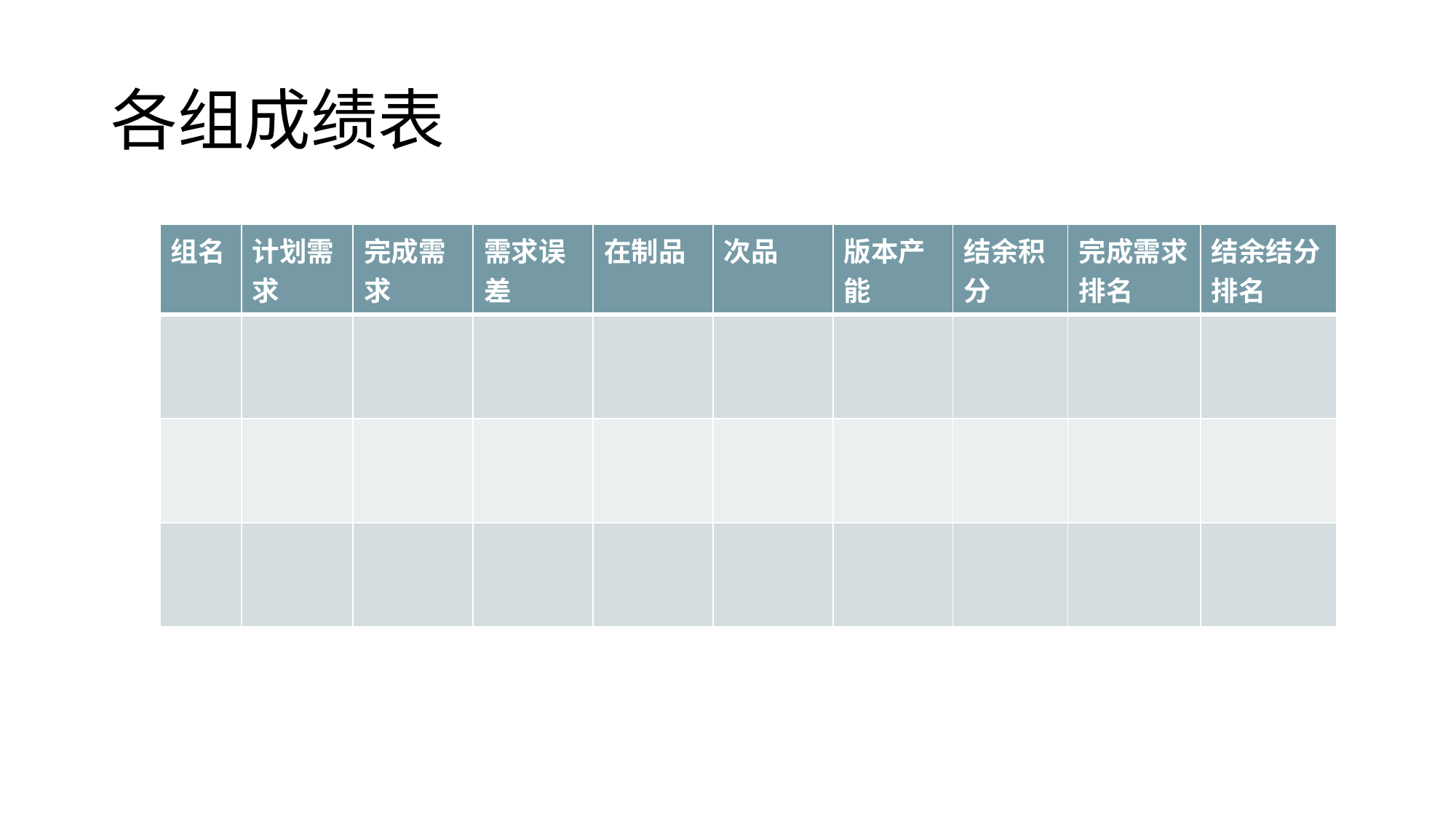

# 各组成绩表
| 组名 | 计划需求 | 完成需求 | 需求误差 | 在制品 | 次品 | 版本产能 | 结余积分 | 完成需求排名 | 结余结分排名 |
| --- | --- | --- | --- | --- | --- | --- | --- | --- | --- |
|  |  |  |  |  |  |  |  |  |  |
|  |  |  |  |  |  |  |  |  |  |
|  |  |  |  |  |  |  |  |  |  |